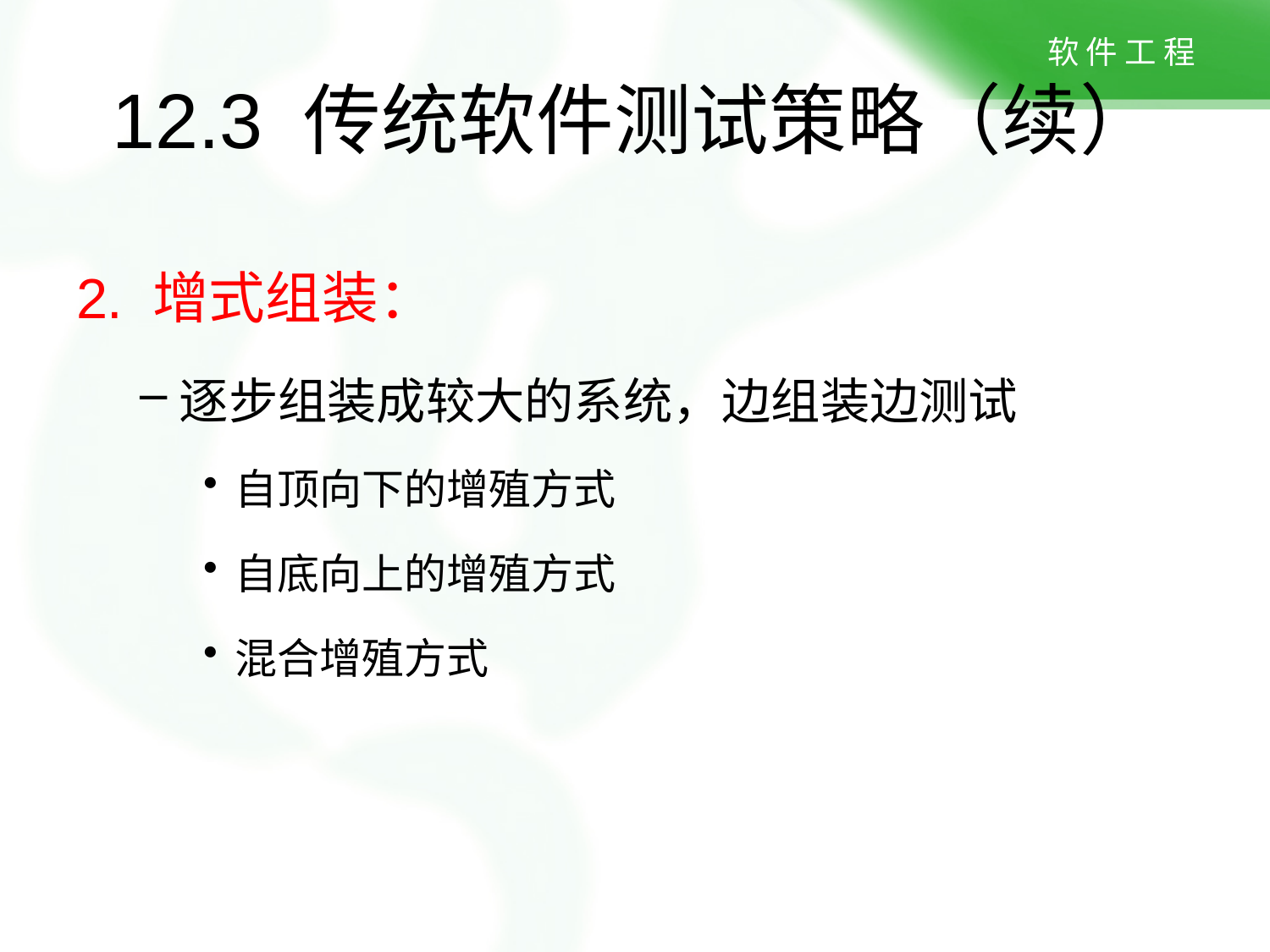

# 12.3 传统软件测试策略（续）
2. 增式组装：
逐步组装成较大的系统，边组装边测试
自顶向下的增殖方式
自底向上的增殖方式
混合增殖方式